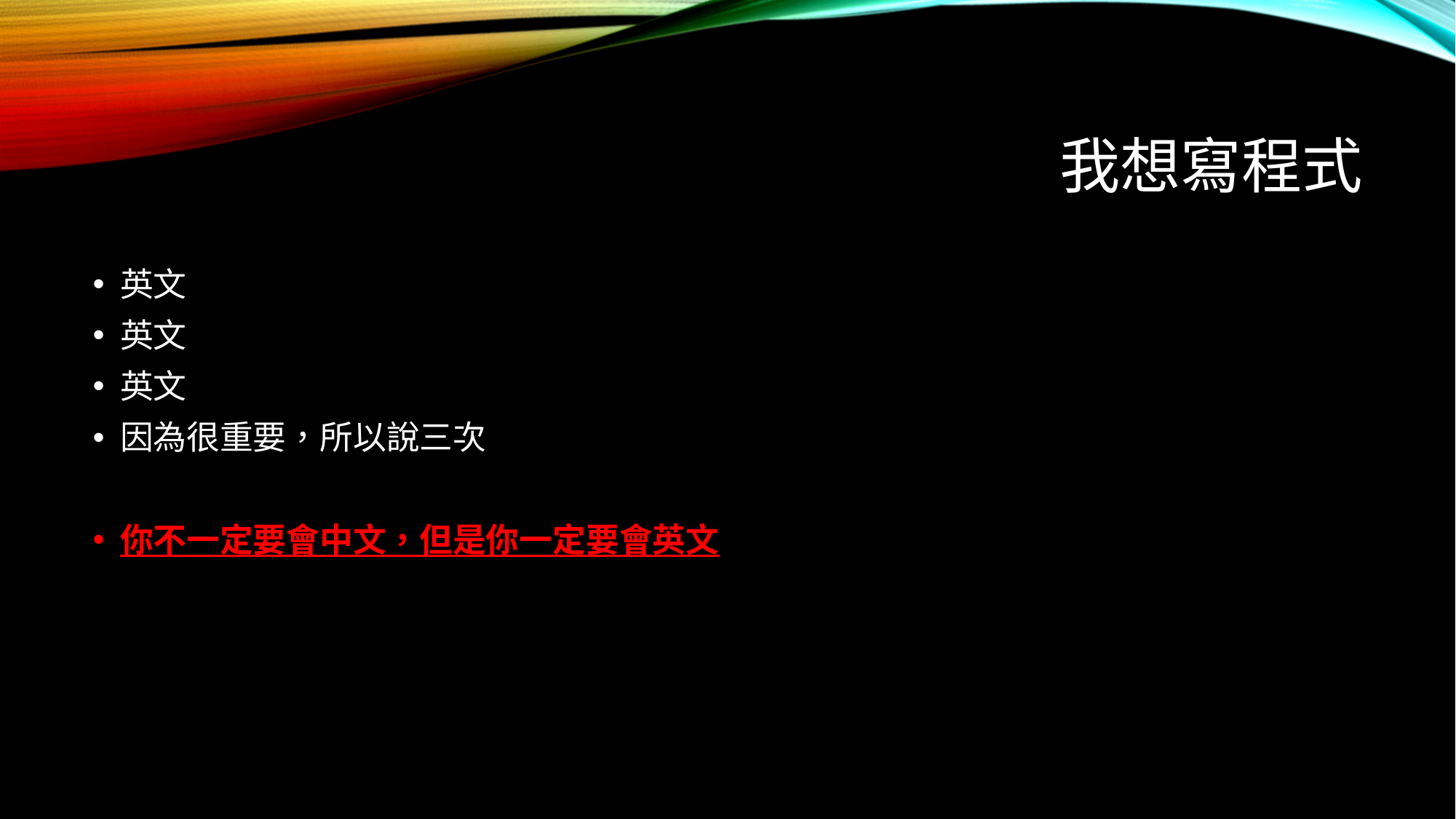

# 我想寫程式
英文
英文
英文
因為很重要，所以說三次

你不一定要會中文，但是你一定要會英文